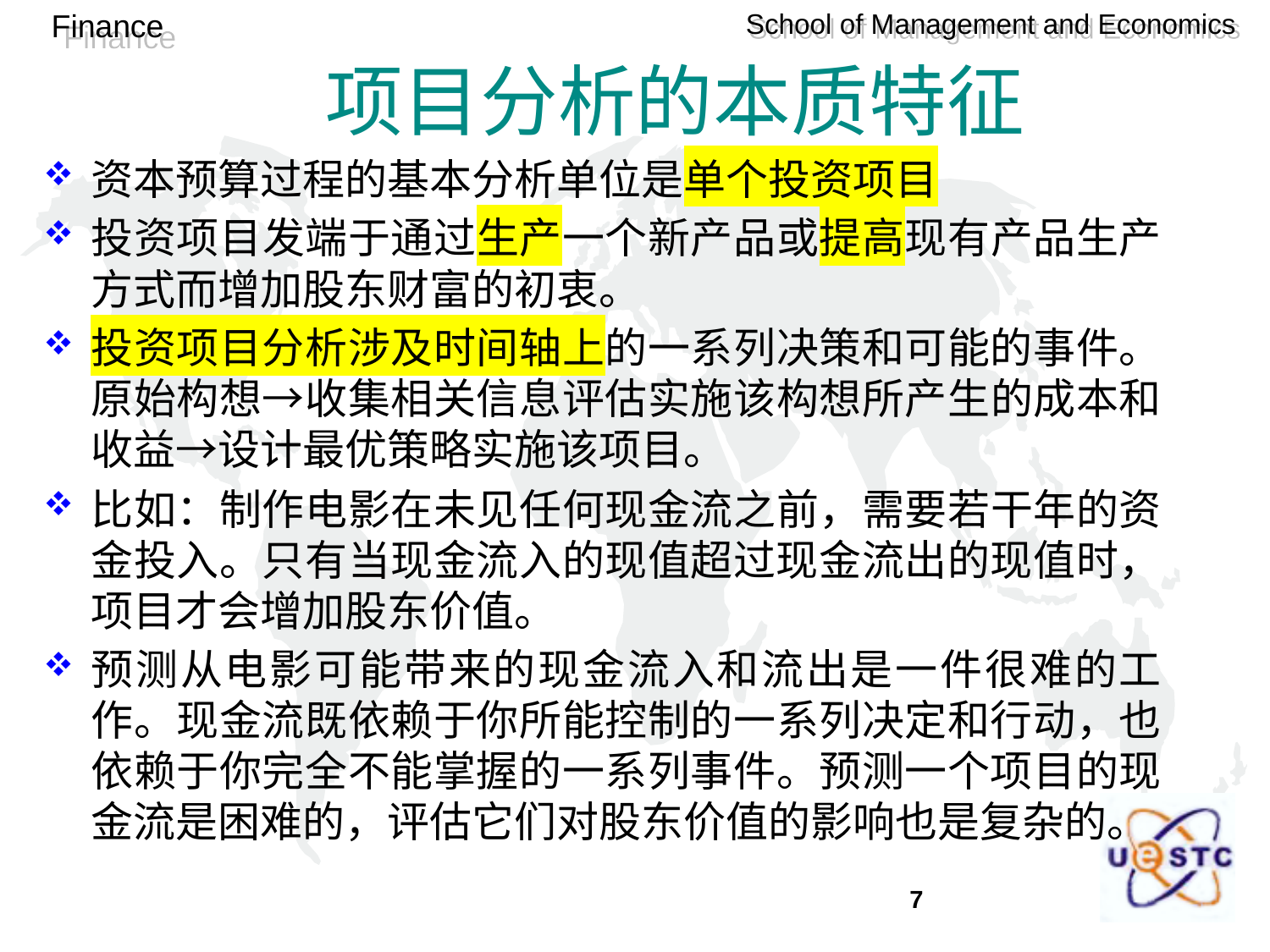

# 项目分析的本质特征
资本预算过程的基本分析单位是单个投资项目
投资项目发端于通过生产一个新产品或提高现有产品生产方式而增加股东财富的初衷。
投资项目分析涉及时间轴上的一系列决策和可能的事件。原始构想→收集相关信息评估实施该构想所产生的成本和收益→设计最优策略实施该项目。
比如：制作电影在未见任何现金流之前，需要若干年的资金投入。只有当现金流入的现值超过现金流出的现值时，项目才会增加股东价值。
预测从电影可能带来的现金流入和流出是一件很难的工作。现金流既依赖于你所能控制的一系列决定和行动，也依赖于你完全不能掌握的一系列事件。预测一个项目的现金流是困难的，评估它们对股东价值的影响也是复杂的。